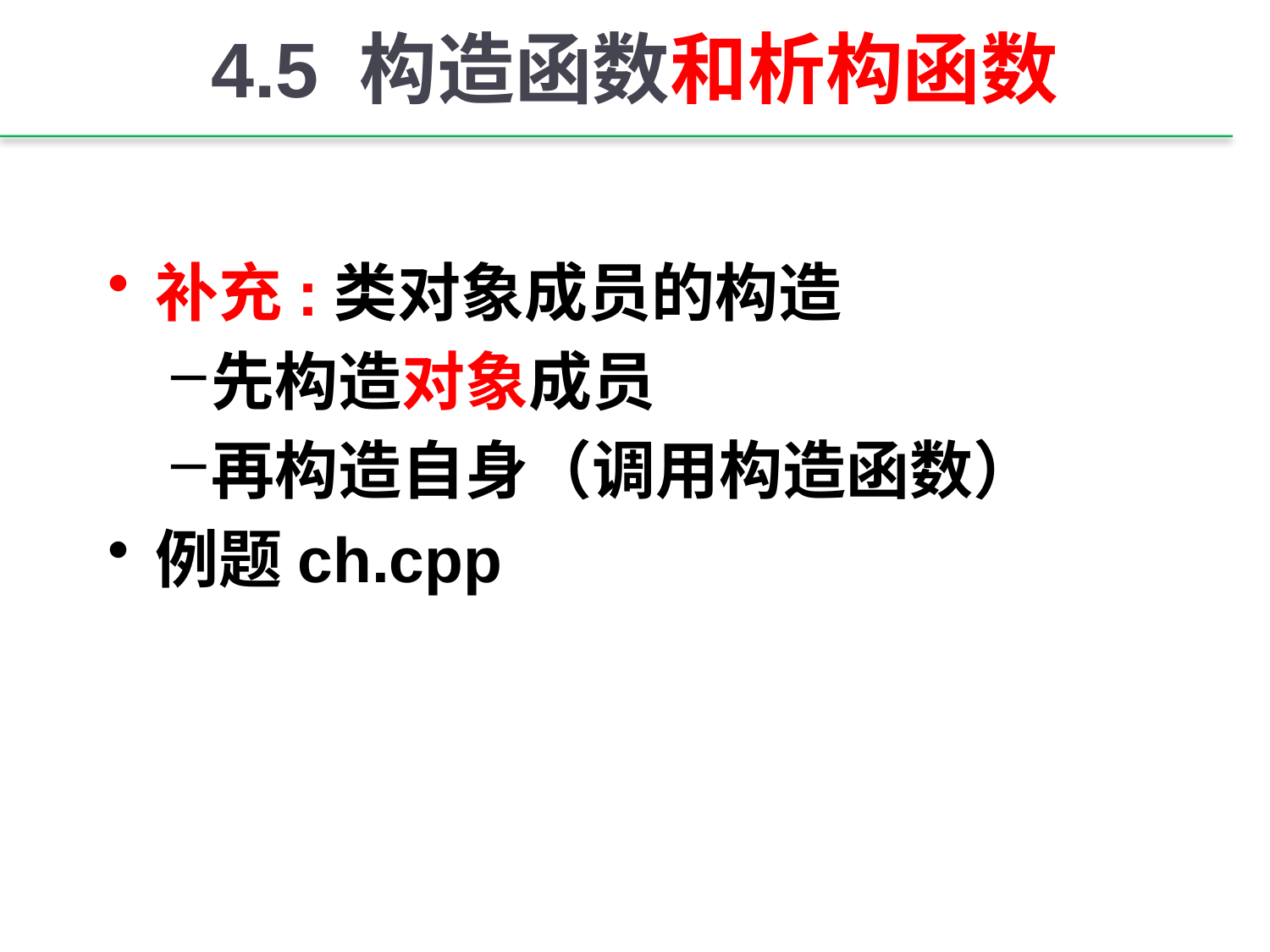

# 4.5 构造函数和析构函数
补充:类对象成员的构造
先构造对象成员
再构造自身（调用构造函数）
例题ch.cpp